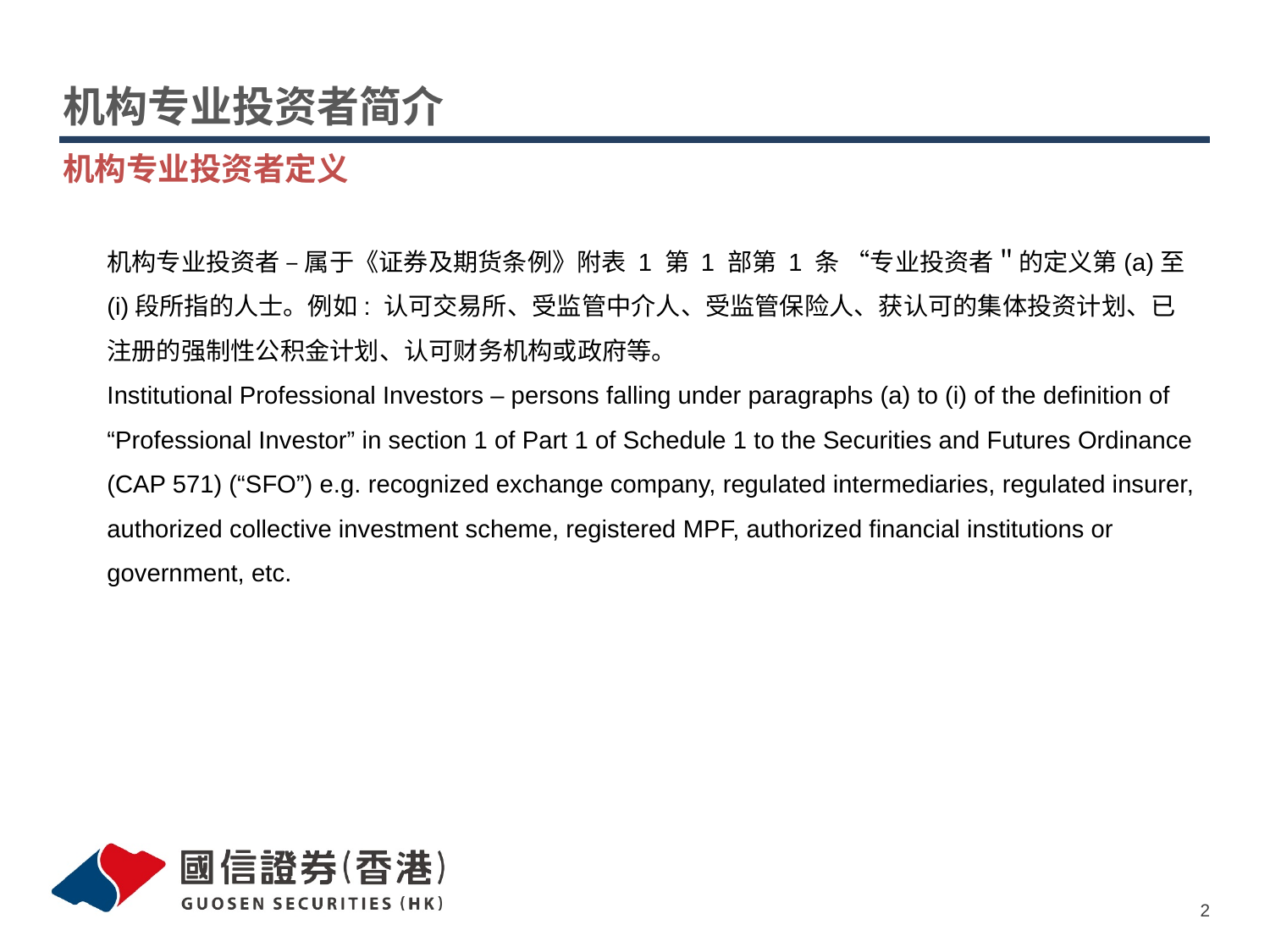

# 机构专业投资者简介
机构专业投资者定义
机构专业投资者 – 属于《证券及期货条例》附表 1 第 1 部第 1 条 “专业投资者＂的定义第(a)至(i)段所指的人士。例如: 认可交易所、受监管中介人、受监管保险人、获认可的集体投资计划、已注册的强制性公积金计划、认可财务机构或政府等。
Institutional Professional Investors – persons falling under paragraphs (a) to (i) of the definition of “Professional Investor” in section 1 of Part 1 of Schedule 1 to the Securities and Futures Ordinance (CAP 571) (“SFO”) e.g. recognized exchange company, regulated intermediaries, regulated insurer, authorized collective investment scheme, registered MPF, authorized financial institutions or government, etc.